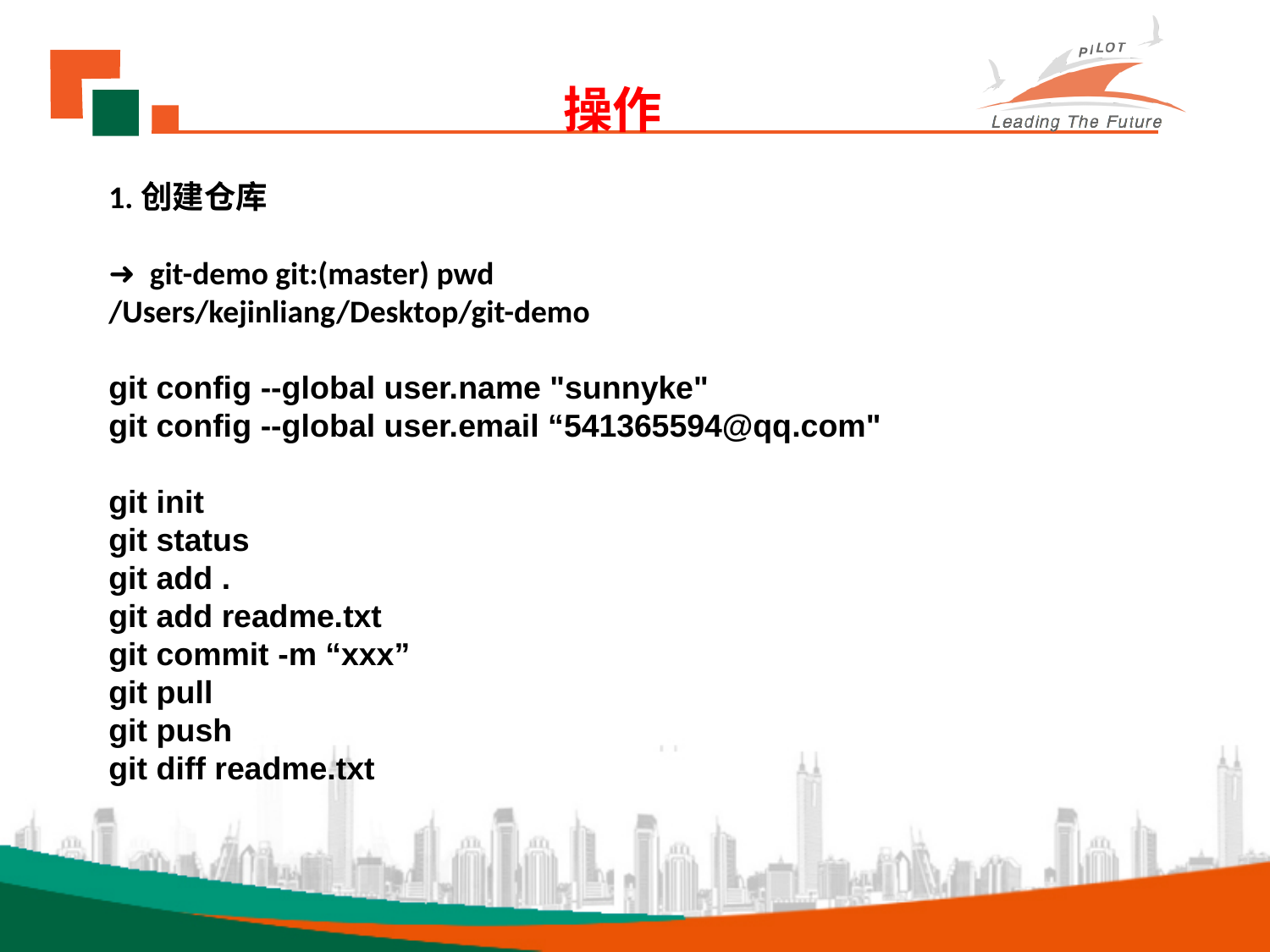

操作
1.创建仓库

➜  git-demo git:(master) pwd
/Users/kejinliang/Desktop/git-demo

git config --global user.name "sunnyke"
git config --global user.email “541365594@qq.com"

git init
git status
git add .
git add readme.txt
git commit -m “xxx”
git pull
git push
git diff readme.txt